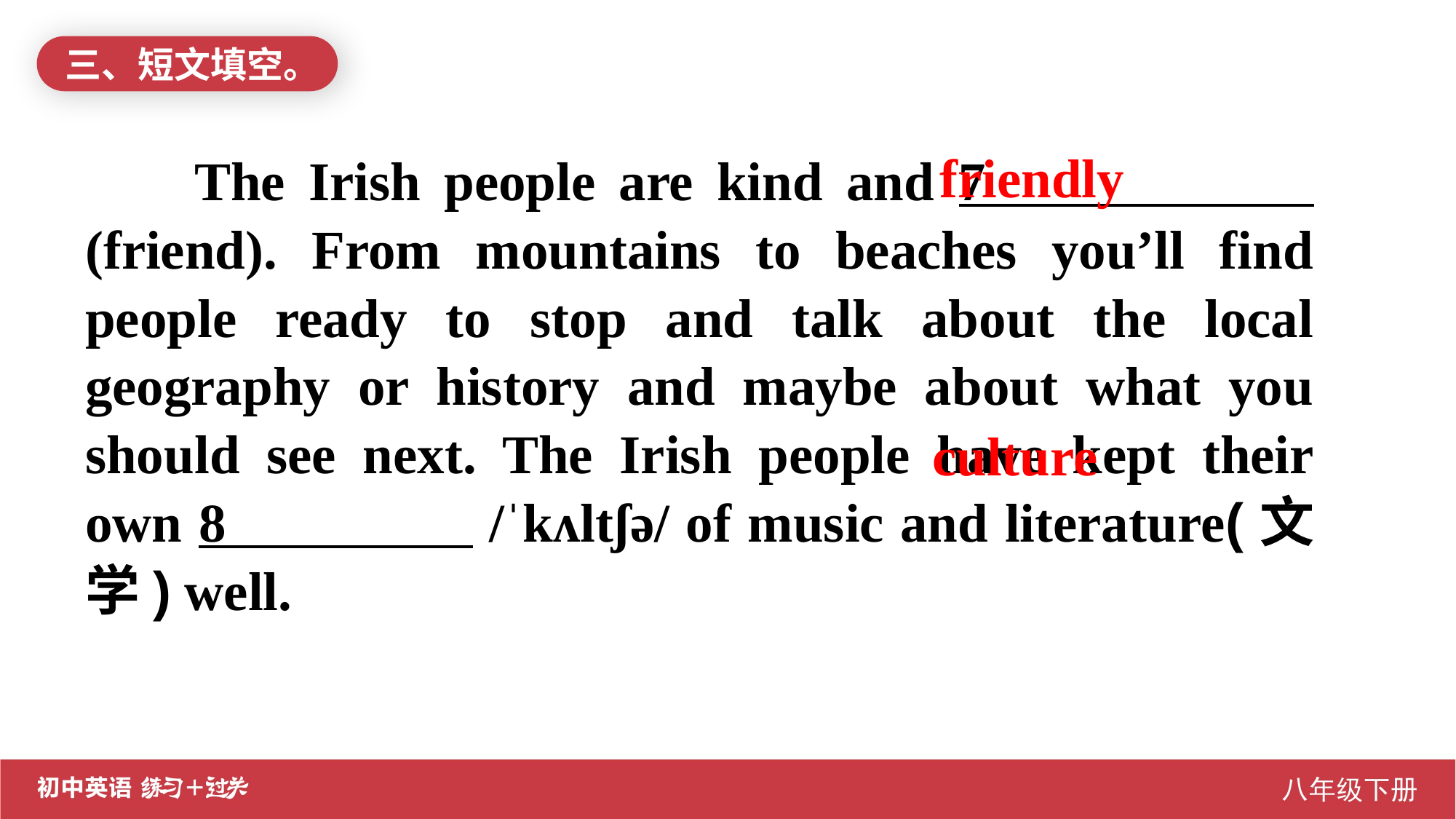

三、短文填空。
friendly
The Irish people are kind and 7               (friend). From mountains to beaches you’ll find people ready to stop and talk about the local geography or history and maybe about what you should see next. The Irish people have kept their own 8                /ˈkʌltʃə/ of music and literature(文学) well.
culture